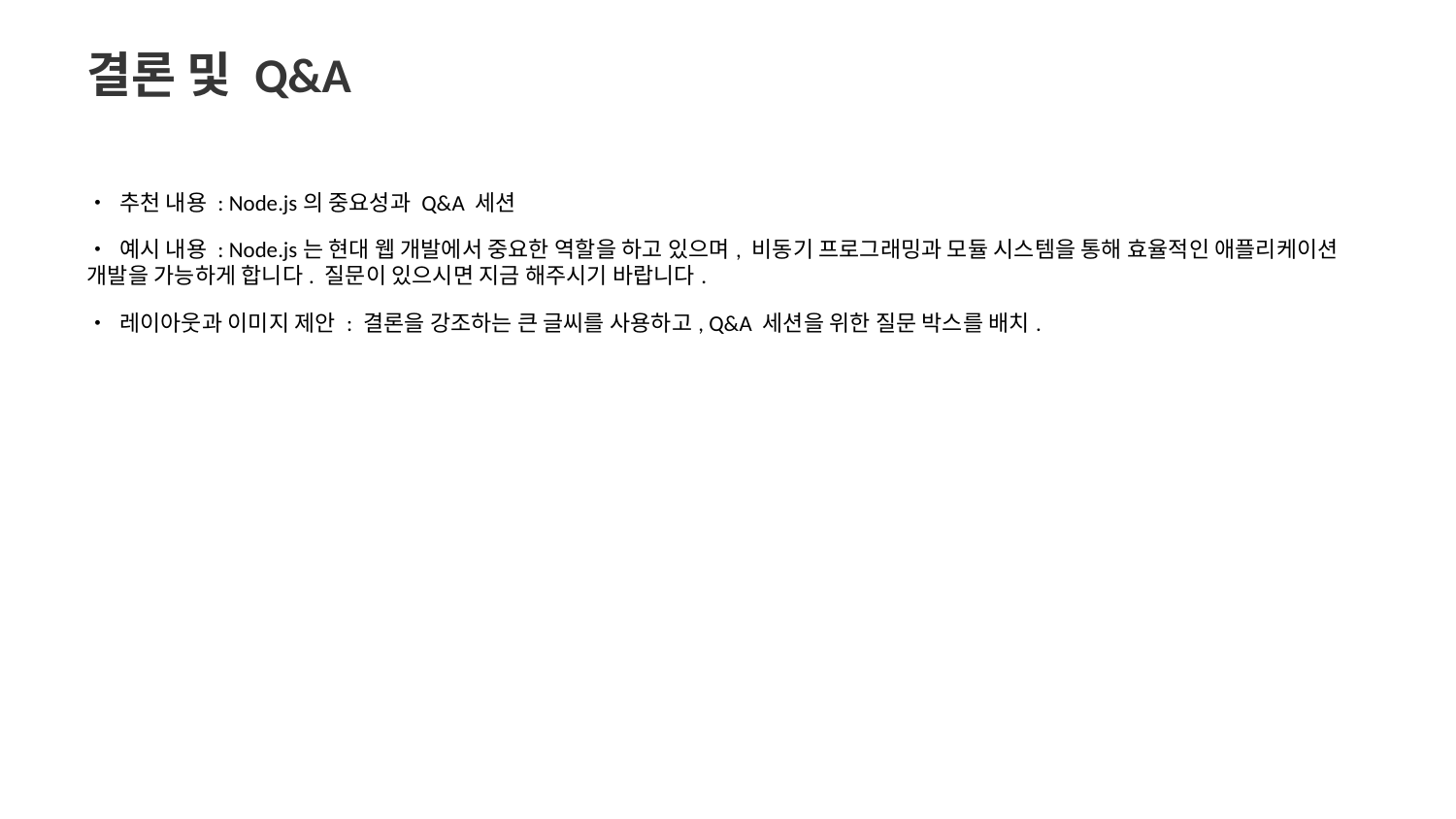

결론 및 Q&A
• 추천 내용 : Node.js의 중요성과 Q&A 세션
• 예시 내용 : Node.js는 현대 웹 개발에서 중요한 역할을 하고 있으며, 비동기 프로그래밍과 모듈 시스템을 통해 효율적인 애플리케이션 개발을 가능하게 합니다. 질문이 있으시면 지금 해주시기 바랍니다.
• 레이아웃과 이미지 제안 : 결론을 강조하는 큰 글씨를 사용하고, Q&A 세션을 위한 질문 박스를 배치.